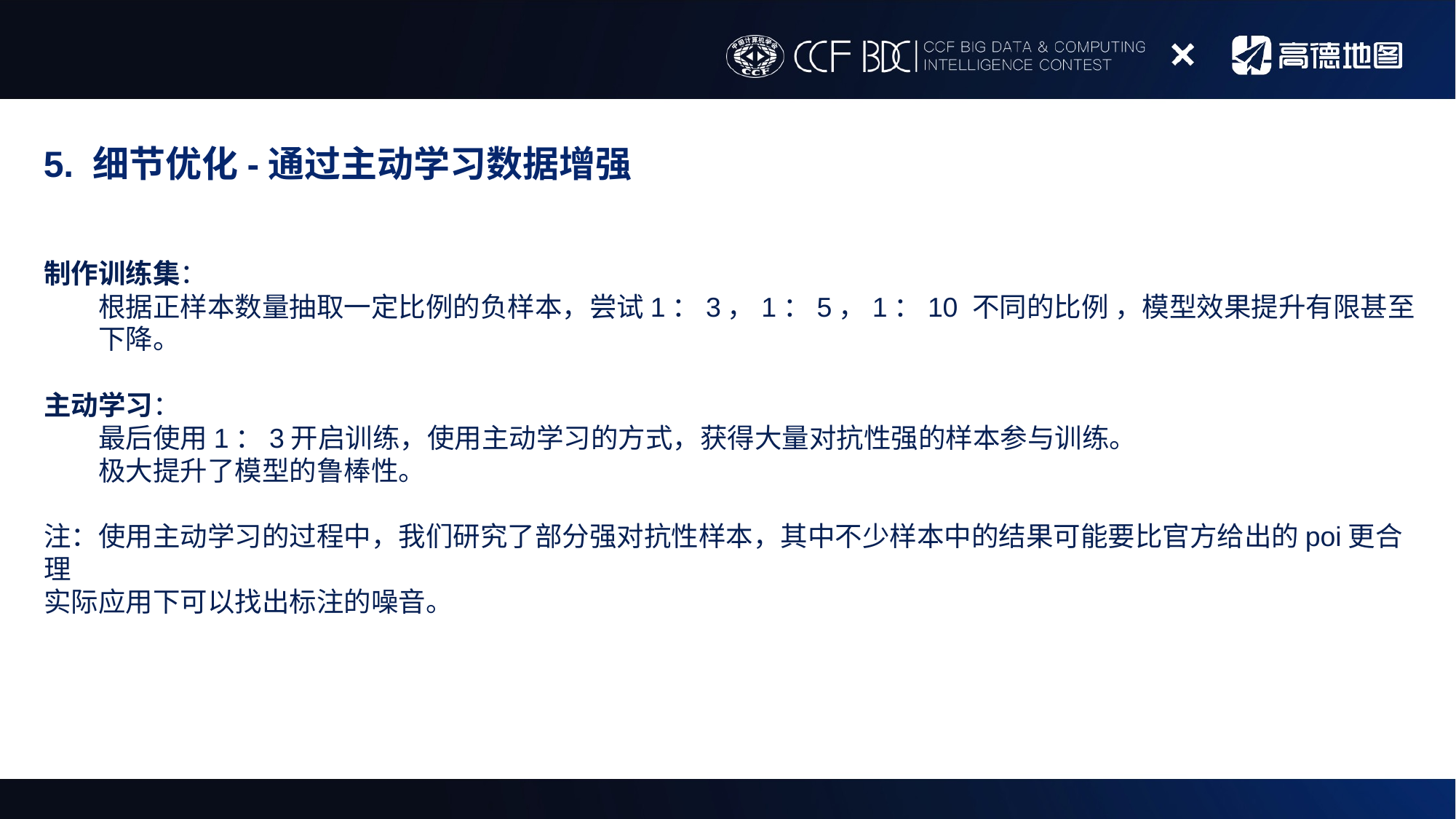

5. 细节优化-通过主动学习数据增强
制作训练集：
根据正样本数量抽取一定比例的负样本，尝试1：3，1：5，1：10 不同的比例 ，模型效果提升有限甚至下降。

主动学习：
最后使用1：3开启训练，使用主动学习的方式，获得大量对抗性强的样本参与训练。
极大提升了模型的鲁棒性。

注：使用主动学习的过程中，我们研究了部分强对抗性样本，其中不少样本中的结果可能要比官方给出的poi更合理
实际应用下可以找出标注的噪音。